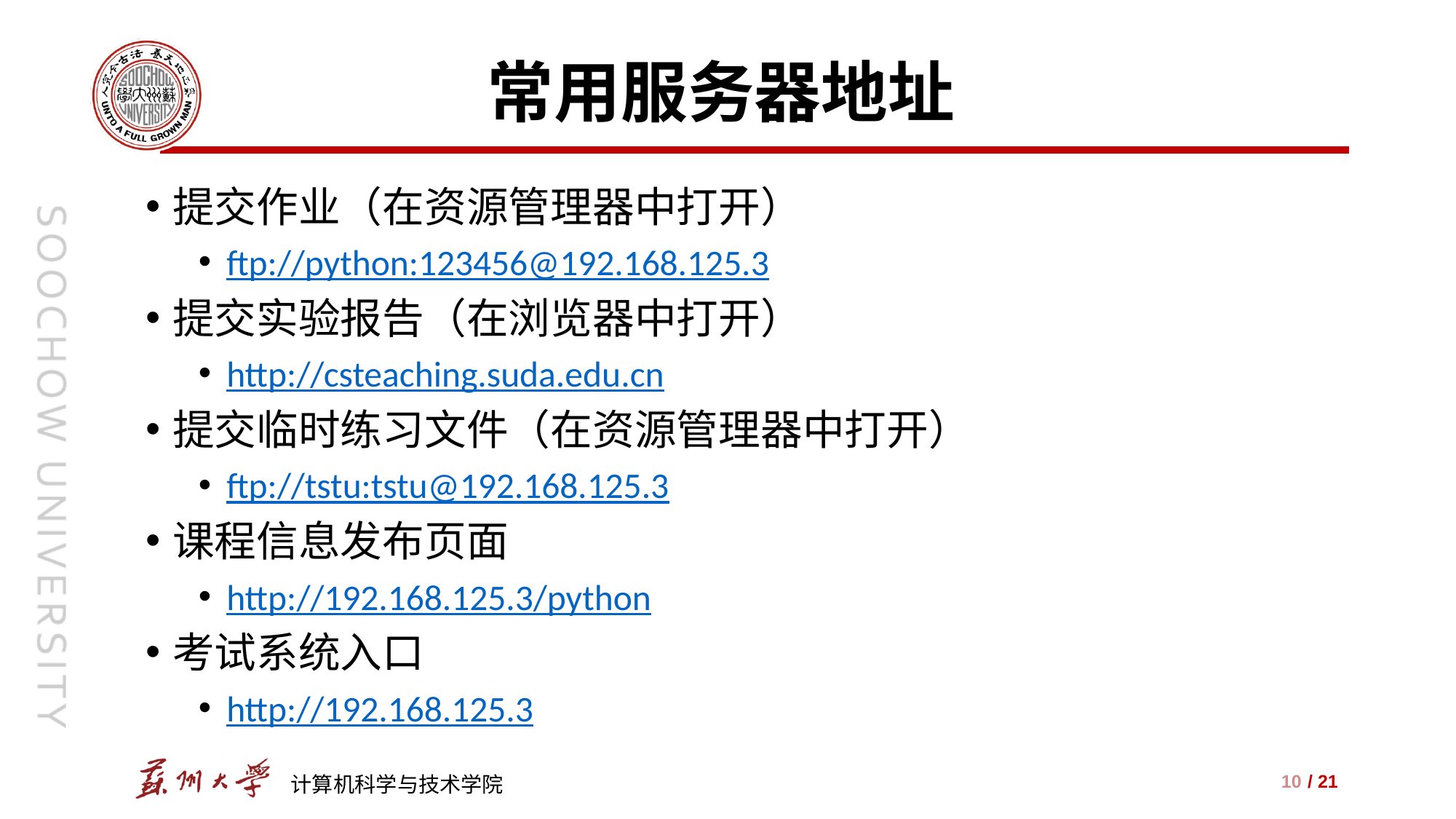

# 常用服务器地址
提交作业（在资源管理器中打开）
ftp://python:123456@192.168.125.3
提交实验报告（在浏览器中打开）
http://csteaching.suda.edu.cn
提交临时练习文件（在资源管理器中打开）
ftp://tstu:tstu@192.168.125.3
课程信息发布页面
http://192.168.125.3/python
考试系统入口
http://192.168.125.3
10